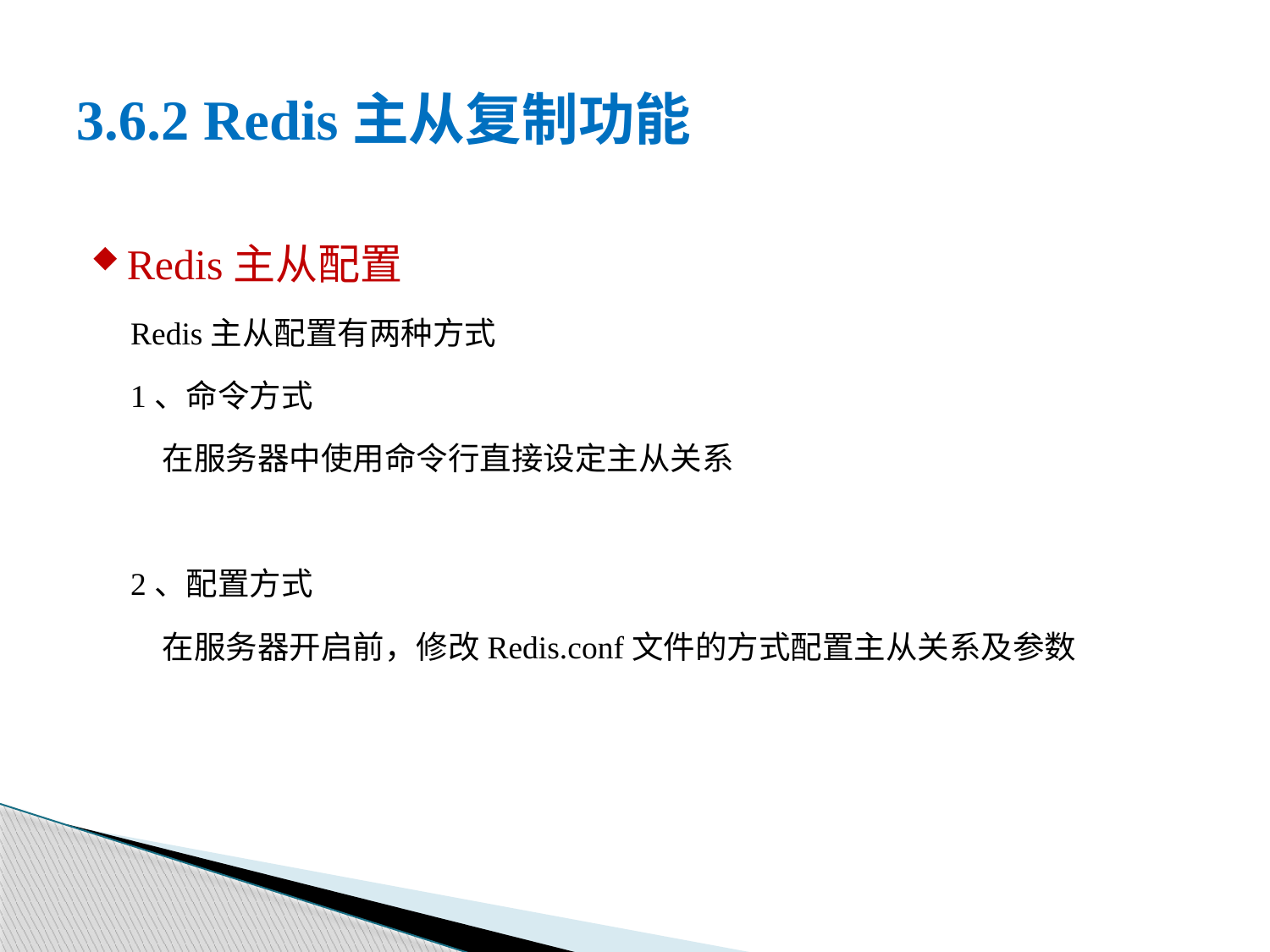

# 3.6.2 Redis主从复制功能
Redis主从配置
Redis主从配置有两种方式
1、命令方式
	在服务器中使用命令行直接设定主从关系

2、配置方式
	在服务器开启前，修改Redis.conf文件的方式配置主从关系及参数